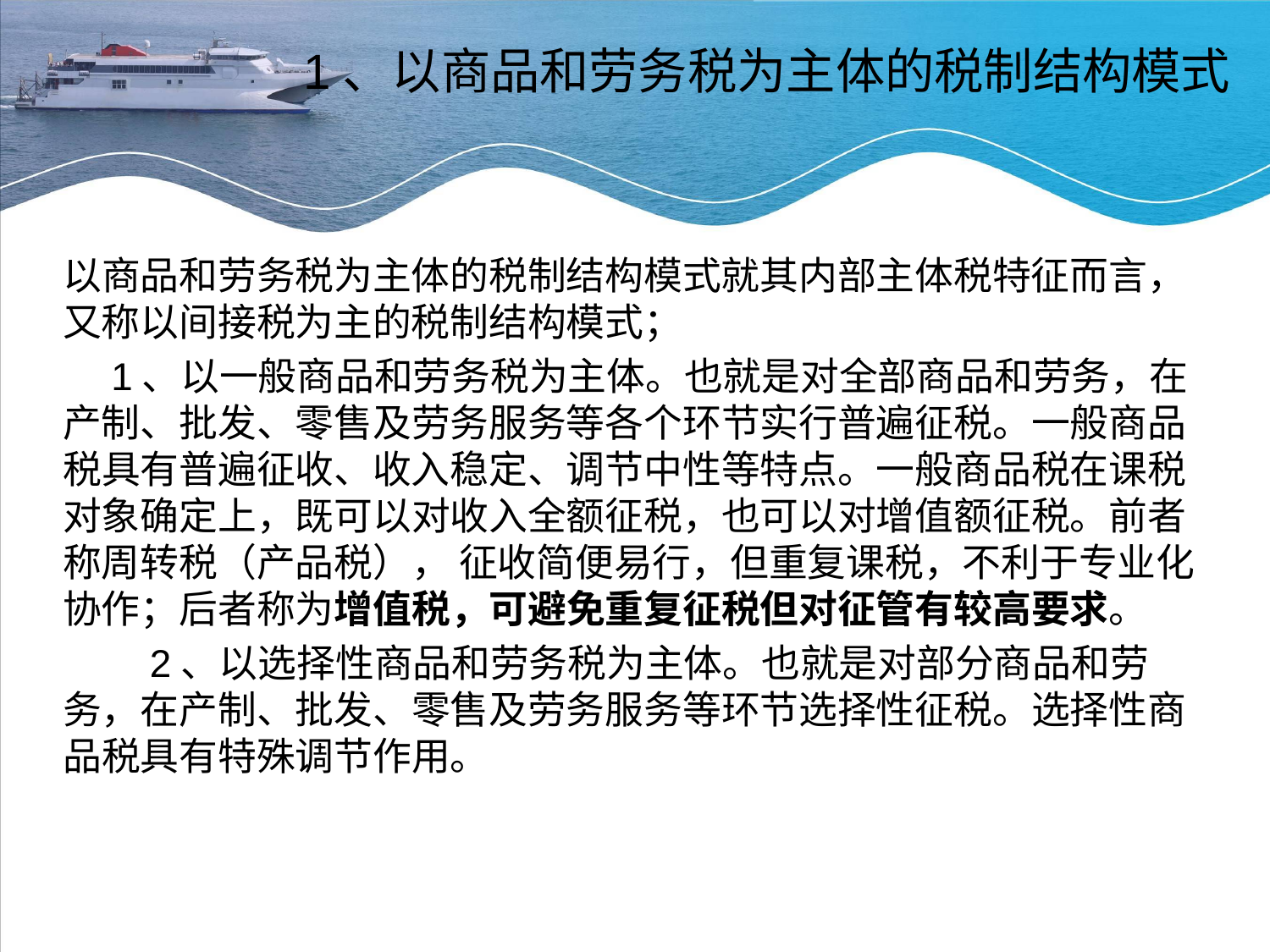

# 1、以商品和劳务税为主体的税制结构模式
以商品和劳务税为主体的税制结构模式就其内部主体税特征而言，又称以间接税为主的税制结构模式；
　1、以一般商品和劳务税为主体。也就是对全部商品和劳务，在产制、批发、零售及劳务服务等各个环节实行普遍征税。一般商品税具有普遍征收、收入稳定、调节中性等特点。一般商品税在课税对象确定上，既可以对收入全额征税，也可以对增值额征税。前者称周转税（产品税）， 征收简便易行，但重复课税，不利于专业化协作；后者称为增值税，可避免重复征税但对征管有较高要求。
　　2、以选择性商品和劳务税为主体。也就是对部分商品和劳务，在产制、批发、零售及劳务服务等环节选择性征税。选择性商品税具有特殊调节作用。